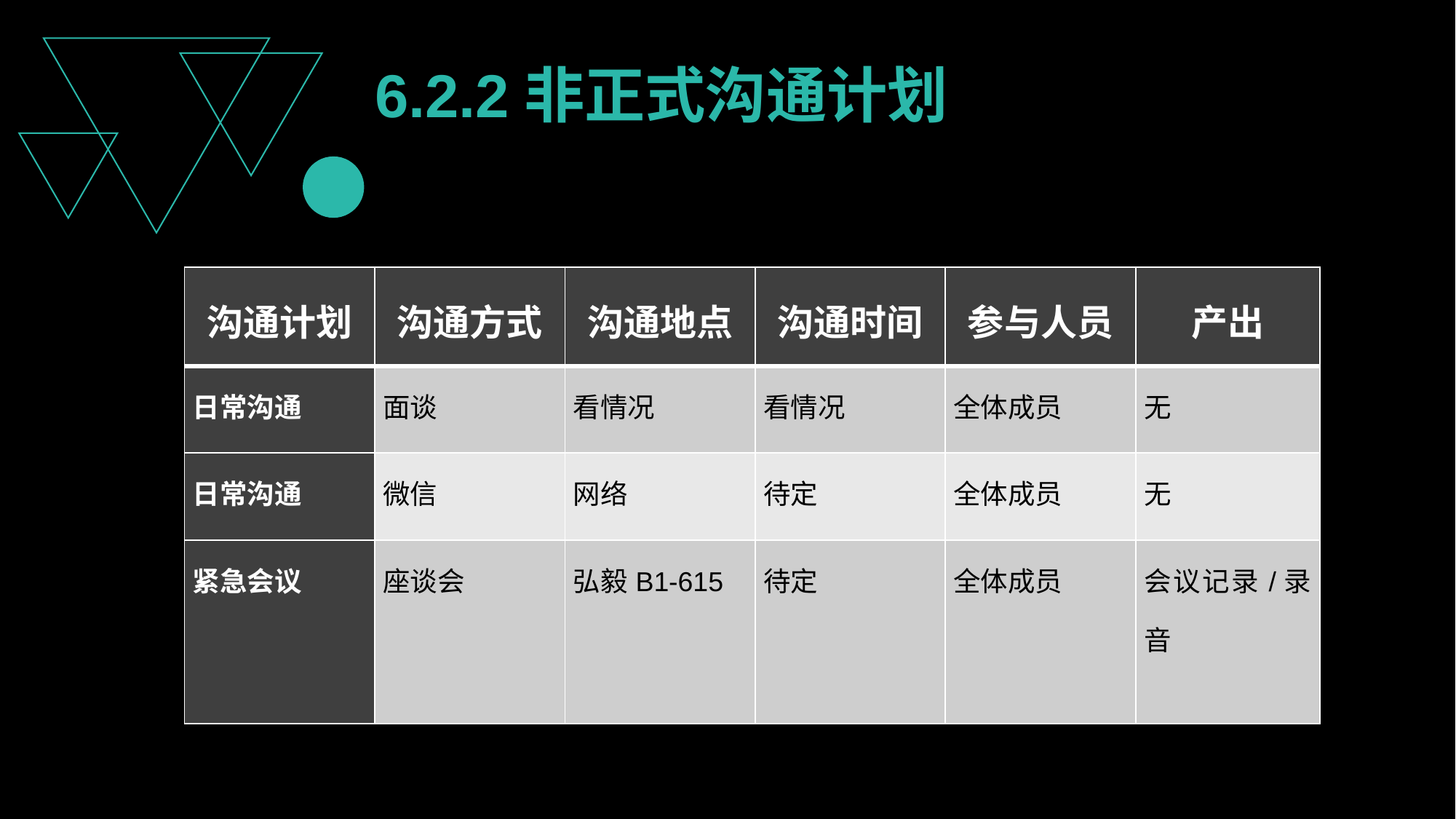

6.2.2非正式沟通计划

| 沟通计划 | 沟通方式 | 沟通地点 | 沟通时间 | 参与人员 | 产出 |
| --- | --- | --- | --- | --- | --- |
| 日常沟通 | 面谈 | 看情况 | 看情况 | 全体成员 | 无 |
| 日常沟通 | 微信 | 网络 | 待定 | 全体成员 | 无 |
| 紧急会议 | 座谈会 | 弘毅B1-615 | 待定 | 全体成员 | 会议记录/录音 |
6.2.1 正式沟通计划